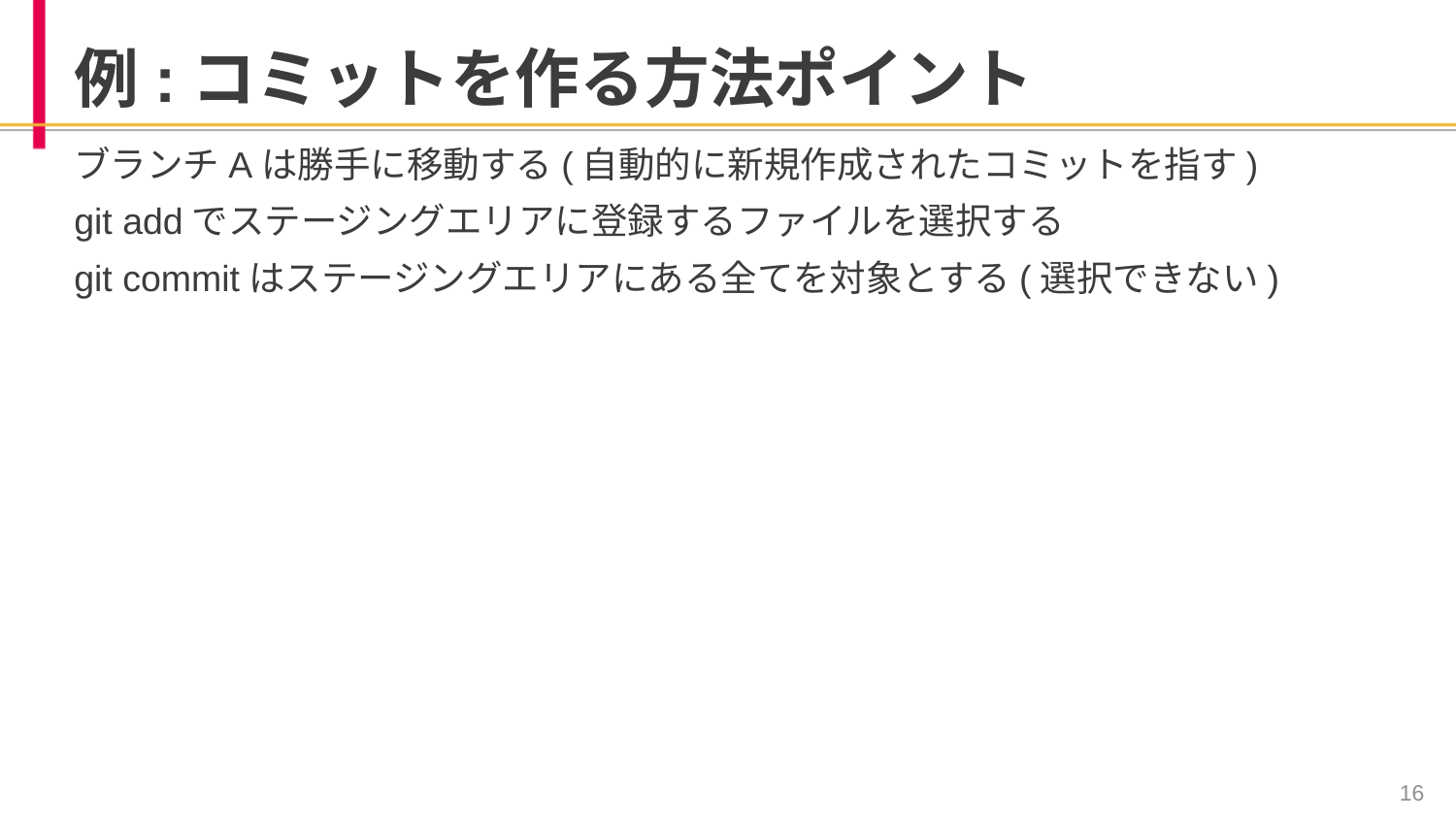

# 例:コミットを作る方法ポイント
ブランチAは勝手に移動する(自動的に新規作成されたコミットを指す)
git addでステージングエリアに登録するファイルを選択する
git commitはステージングエリアにある全てを対象とする(選択できない)
16